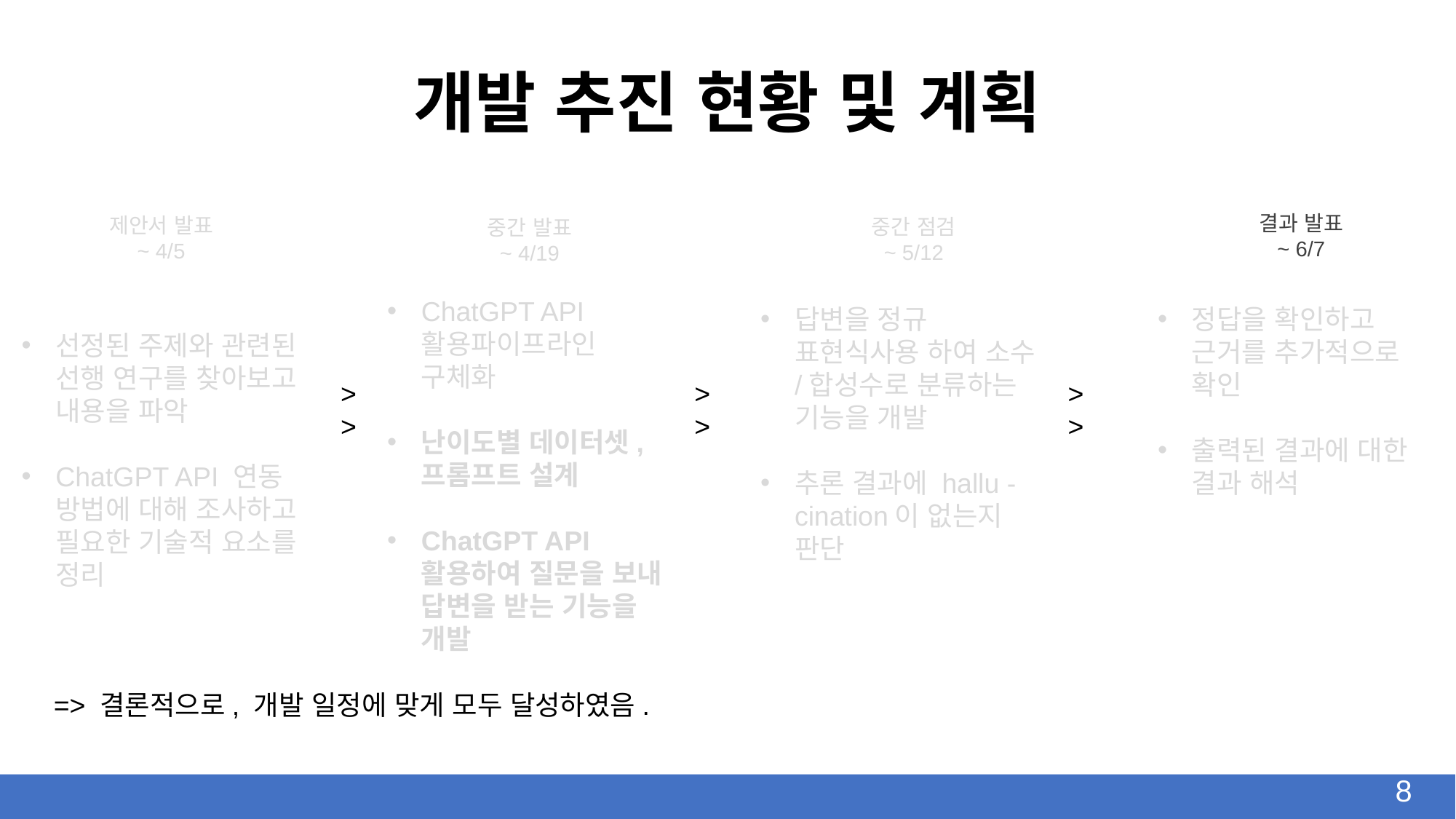

개발 추진 현황 및 계획
결과 발표
~ 6/7
제안서 발표
~ 4/5
중간 점검
~ 5/12
중간 발표
~ 4/19
ChatGPT API 활용파이프라인 구체화

난이도별 데이터셋, 프롬프트 설계
ChatGPT API 활용하여 질문을 보내 답변을 받는 기능을 개발
답변을 정규 표현식사용 하여 소수/합성수로 분류하는 기능을 개발

추론 결과에 hallu -cination이 없는지 판단
정답을 확인하고 근거를 추가적으로 확인

출력된 결과에 대한 결과 해석
선정된 주제와 관련된 선행 연구를 찾아보고 내용을 파악
ChatGPT API 연동 방법에 대해 조사하고 필요한 기술적 요소를 정리

>>
>>
>>
=> 결론적으로, 개발 일정에 맞게 모두 달성하였음.
8